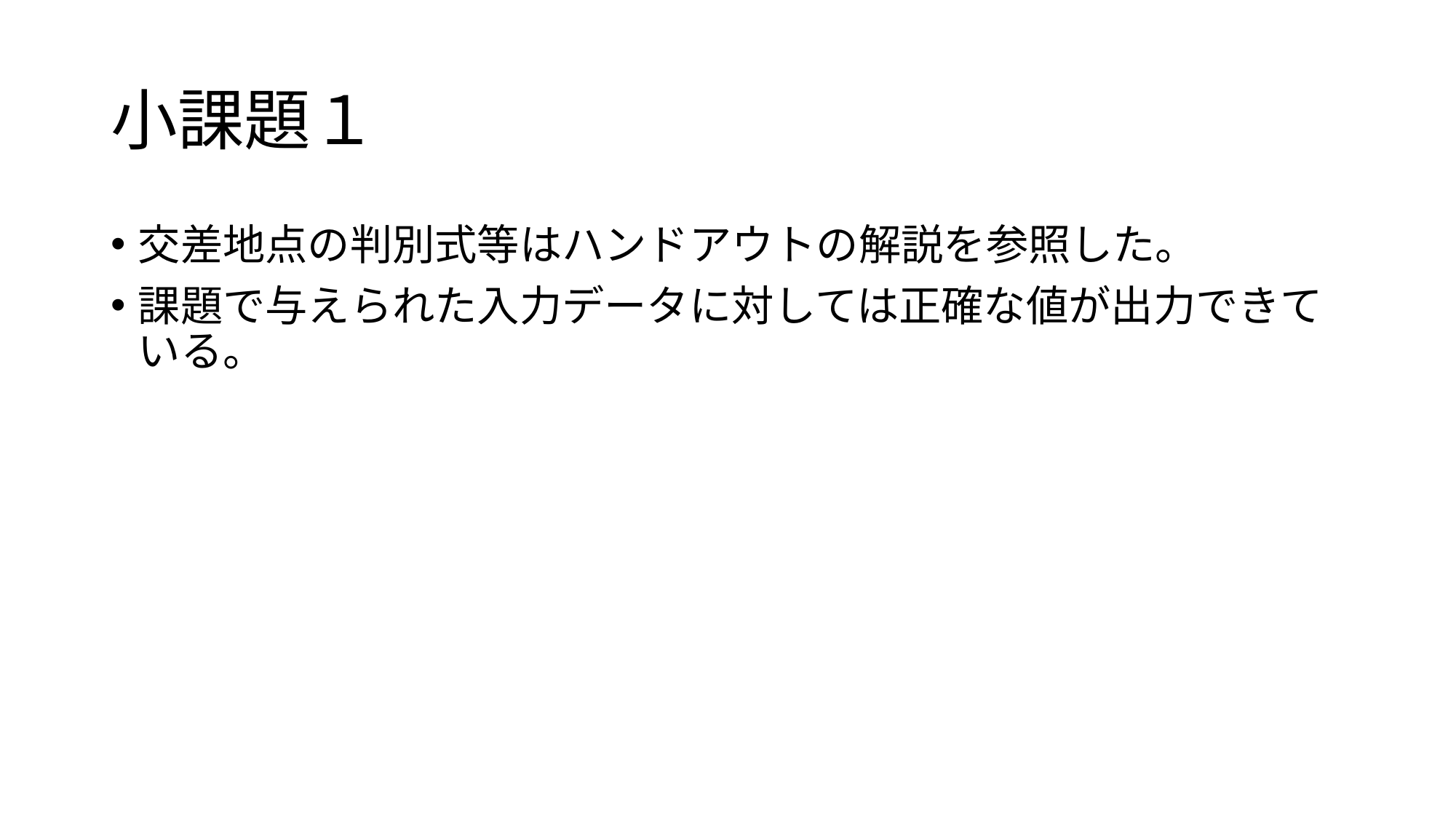

# 小課題１
交差地点の判別式等はハンドアウトの解説を参照した。
課題で与えられた入力データに対しては正確な値が出力できている。